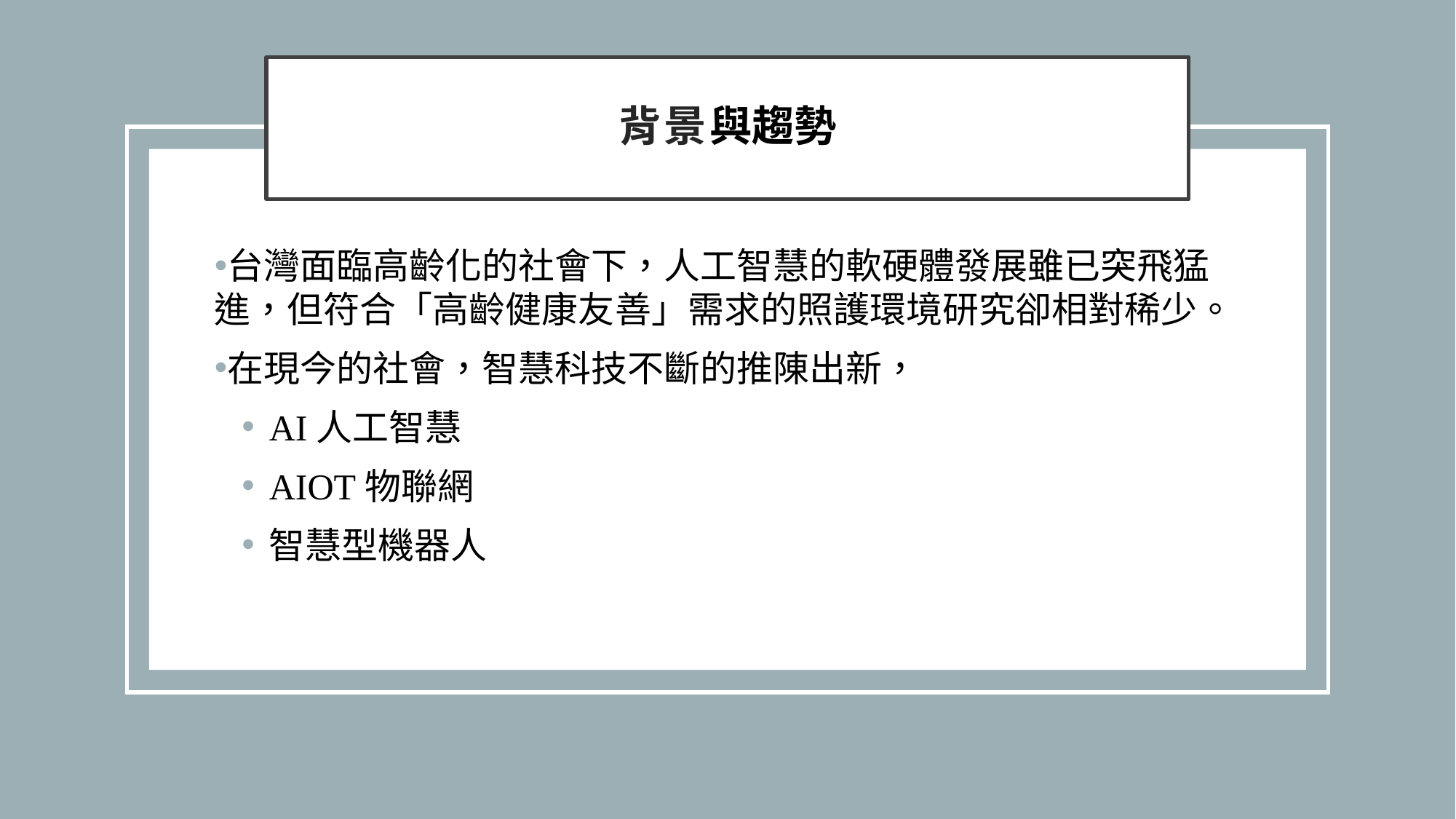

背景與趨勢

台灣面臨高齡化的社會下，人工智慧的軟硬體發展雖已突飛猛進，但符合「高齡健康友善」需求的照護環境研究卻相對稀少。
在現今的社會，智慧科技不斷的推陳出新，
AI人工智慧
AIOT物聯網
智慧型機器人